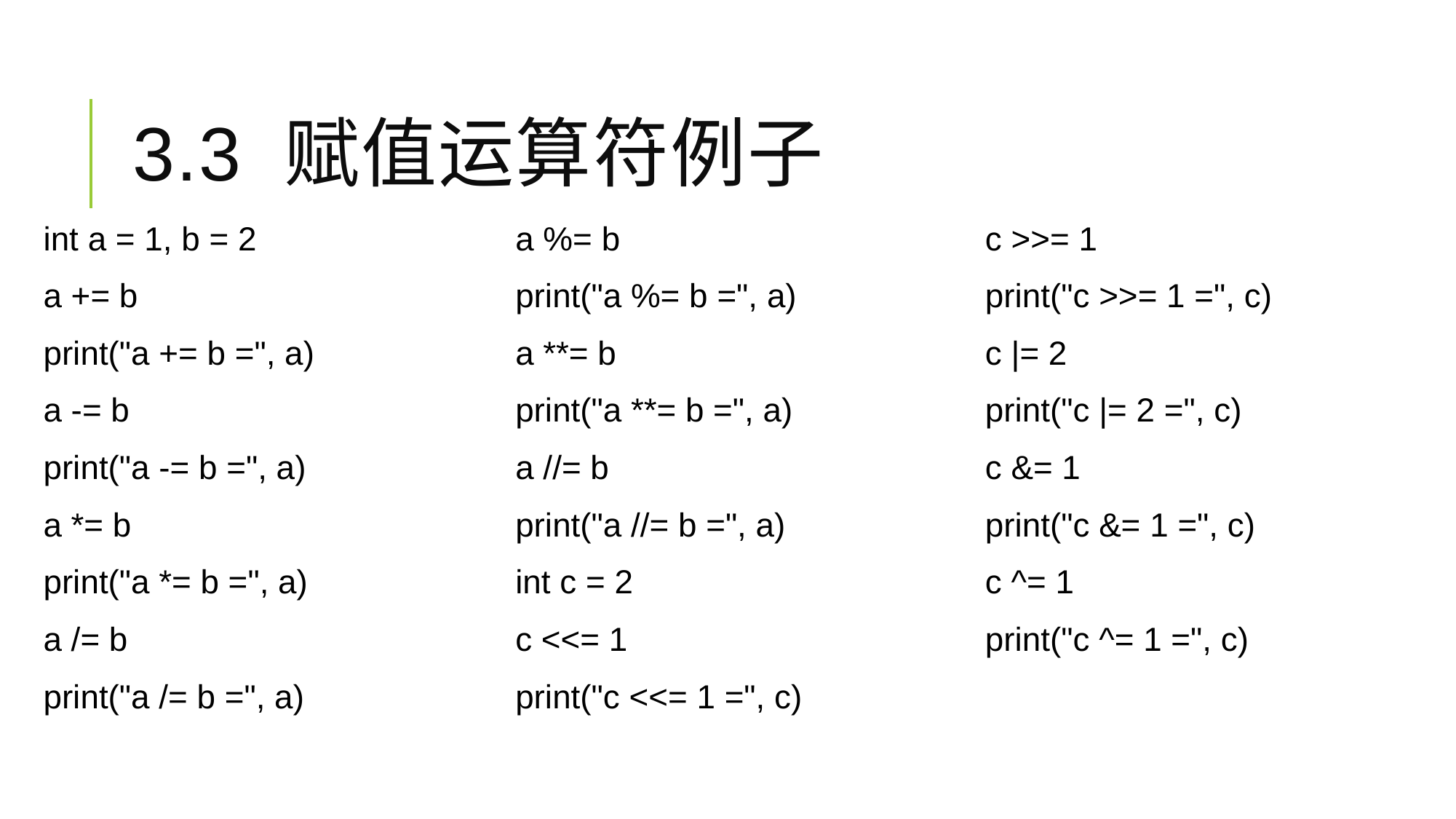

# 3.3 赋值运算符例子
int a = 1, b = 2
a += b
print("a += b =", a)
a -= b
print("a -= b =", a)
a *= b
print("a *= b =", a)
a /= b
print("a /= b =", a)

a %= b
print("a %= b =", a)
a **= b
print("a **= b =", a)
a //= b
print("a //= b =", a)
int c = 2
c <<= 1
print("c <<= 1 =", c)

c >>= 1
print("c >>= 1 =", c)
c |= 2
print("c |= 2 =", c)
c &= 1
print("c &= 1 =", c)
c ^= 1
print("c ^= 1 =", c)